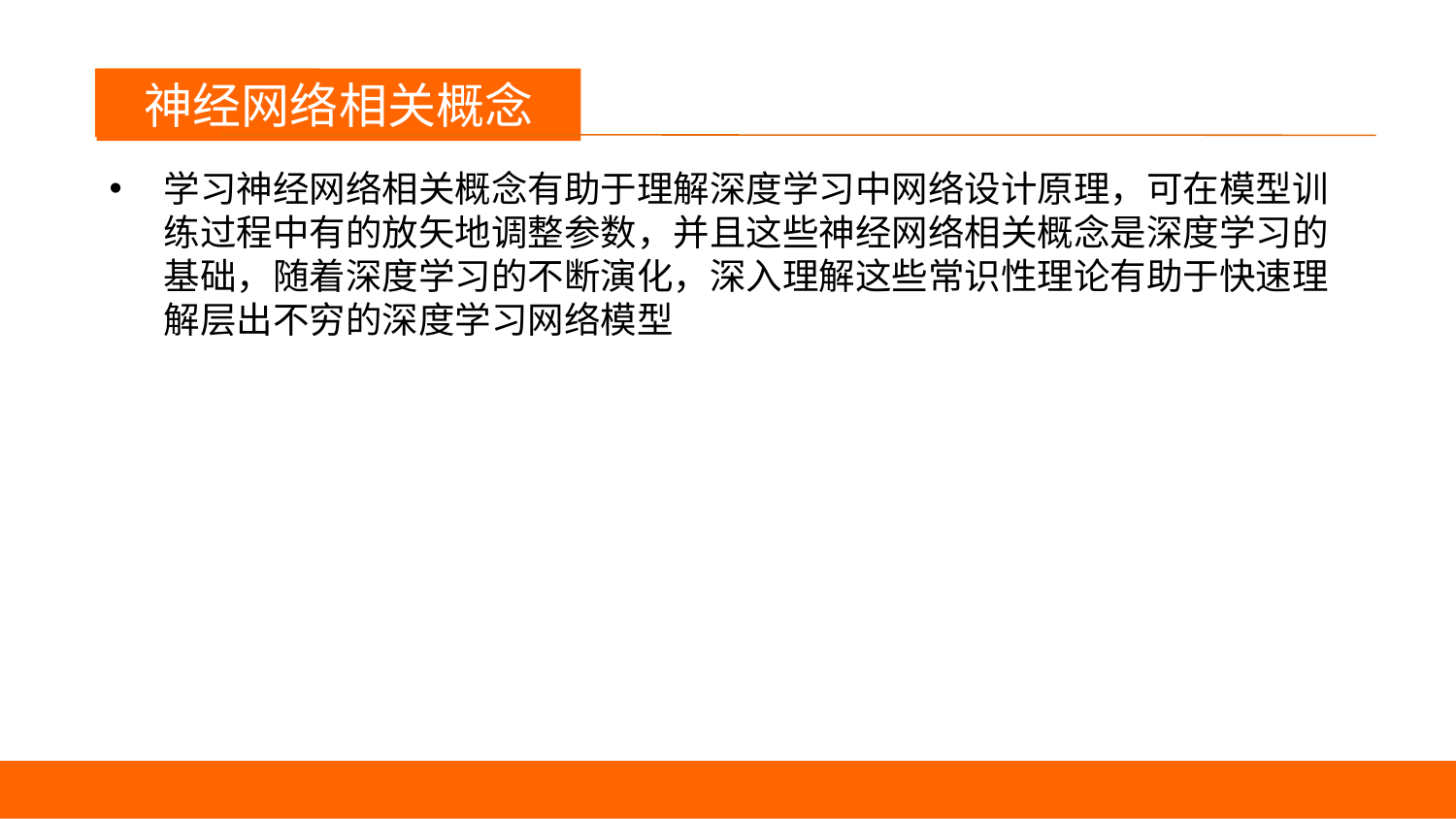

神经网络相关概念
学习神经网络相关概念有助于理解深度学习中网络设计原理，可在模型训练过程中有的放矢地调整参数，并且这些神经网络相关概念是深度学习的基础，随着深度学习的不断演化，深入理解这些常识性理论有助于快速理解层出不穷的深度学习网络模型